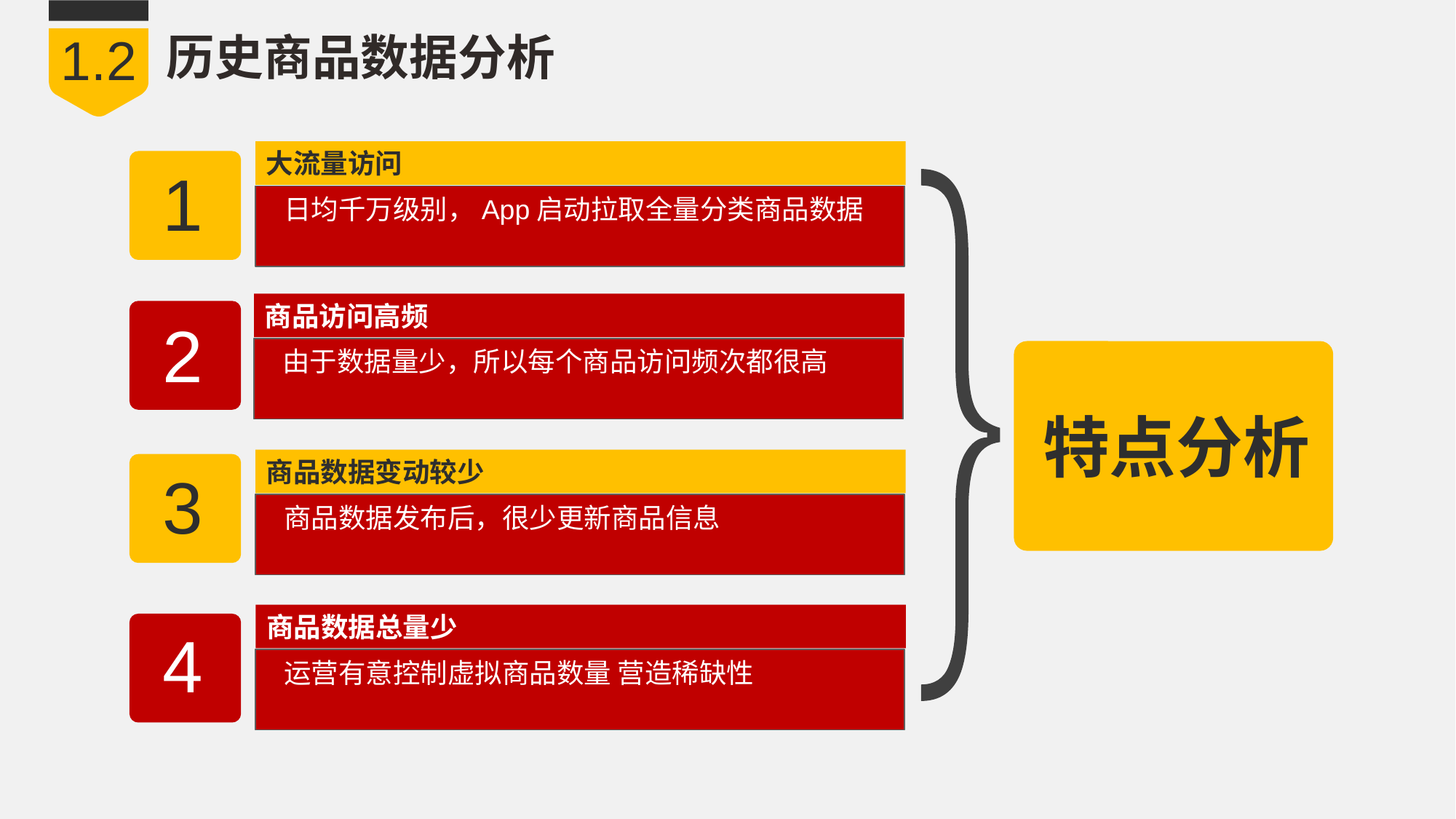

1.2
历史商品数据分析
大流量访问

1

日均千万级别，App启动拉取全量分类商品数据
商品访问高频

2

由于数据量少，所以每个商品访问频次都很高

特点分析
商品数据变动较少

3

商品数据发布后，很少更新商品信息
商品数据总量少

4

运营有意控制虚拟商品数量 营造稀缺性